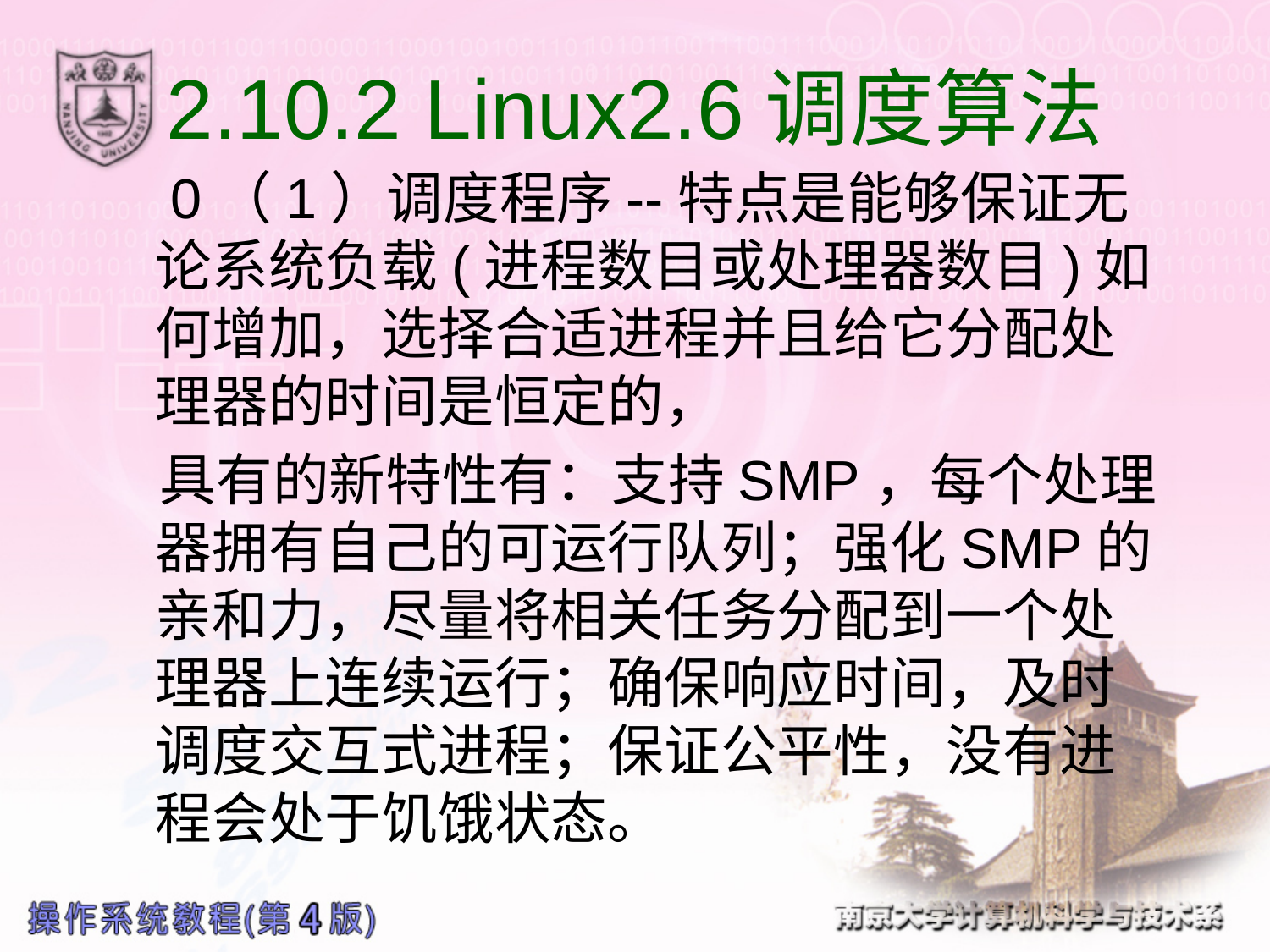

# 2.10.2 Linux2.6调度算法
    0（1）调度程序--特点是能够保证无论系统负载(进程数目或处理器数目)如何增加，选择合适进程并且给它分配处理器的时间是恒定的，
   具有的新特性有：支持SMP，每个处理器拥有自己的可运行队列；强化SMP的亲和力，尽量将相关任务分配到一个处理器上连续运行；确保响应时间，及时调度交互式进程；保证公平性，没有进程会处于饥饿状态。